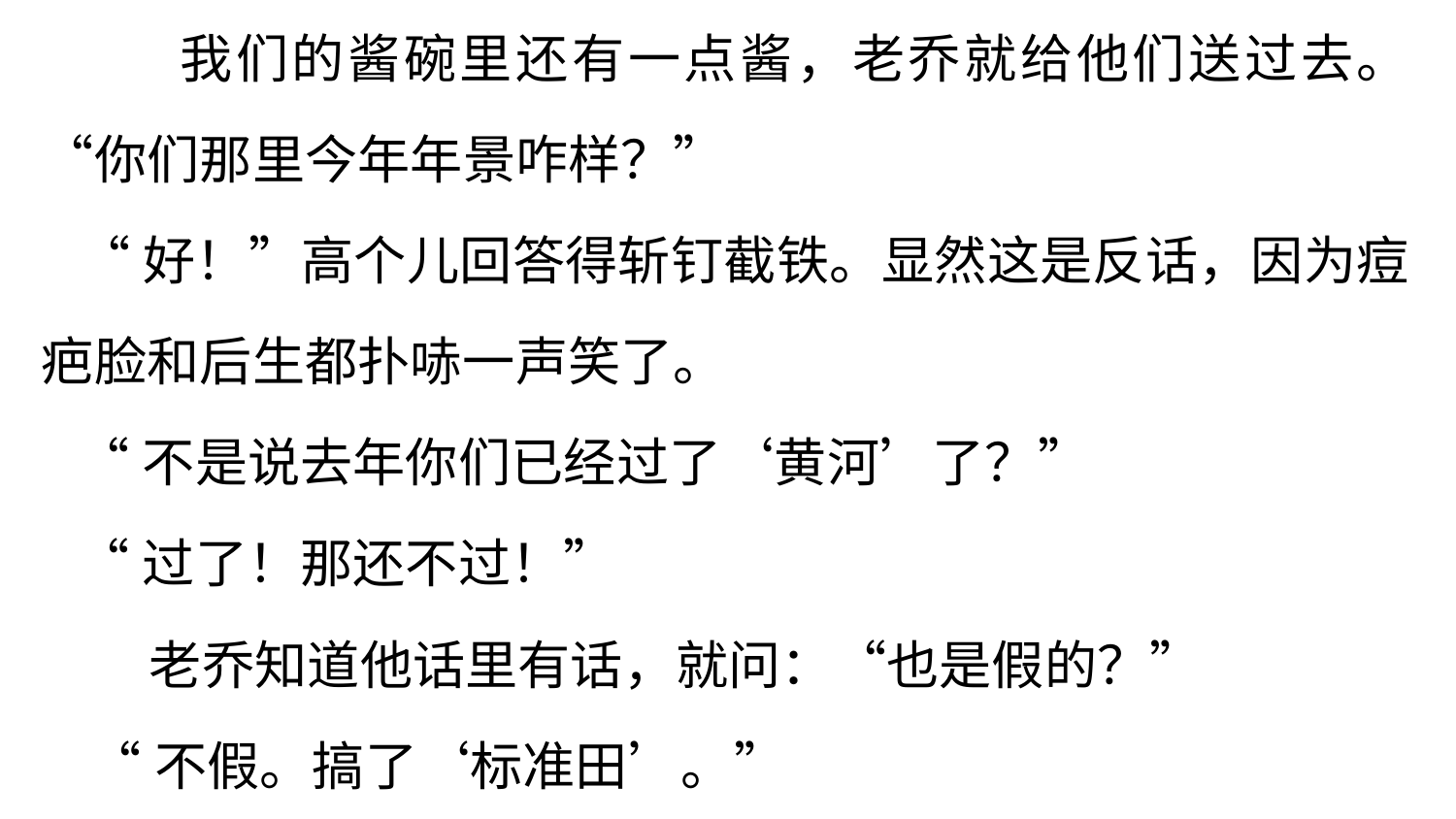

我们的酱碗里还有一点酱，老乔就给他们送过去。“你们那里今年年景咋样？”
   “好！”高个儿回答得斩钉截铁。显然这是反话，因为痘疤脸和后生都扑哧一声笑了。
   “不是说去年你们已经过了‘黄河’了？”
   “过了！那还不过！”
        老乔知道他话里有话，就问：“也是假的？”
    “不假。搞了‘标准田’。”